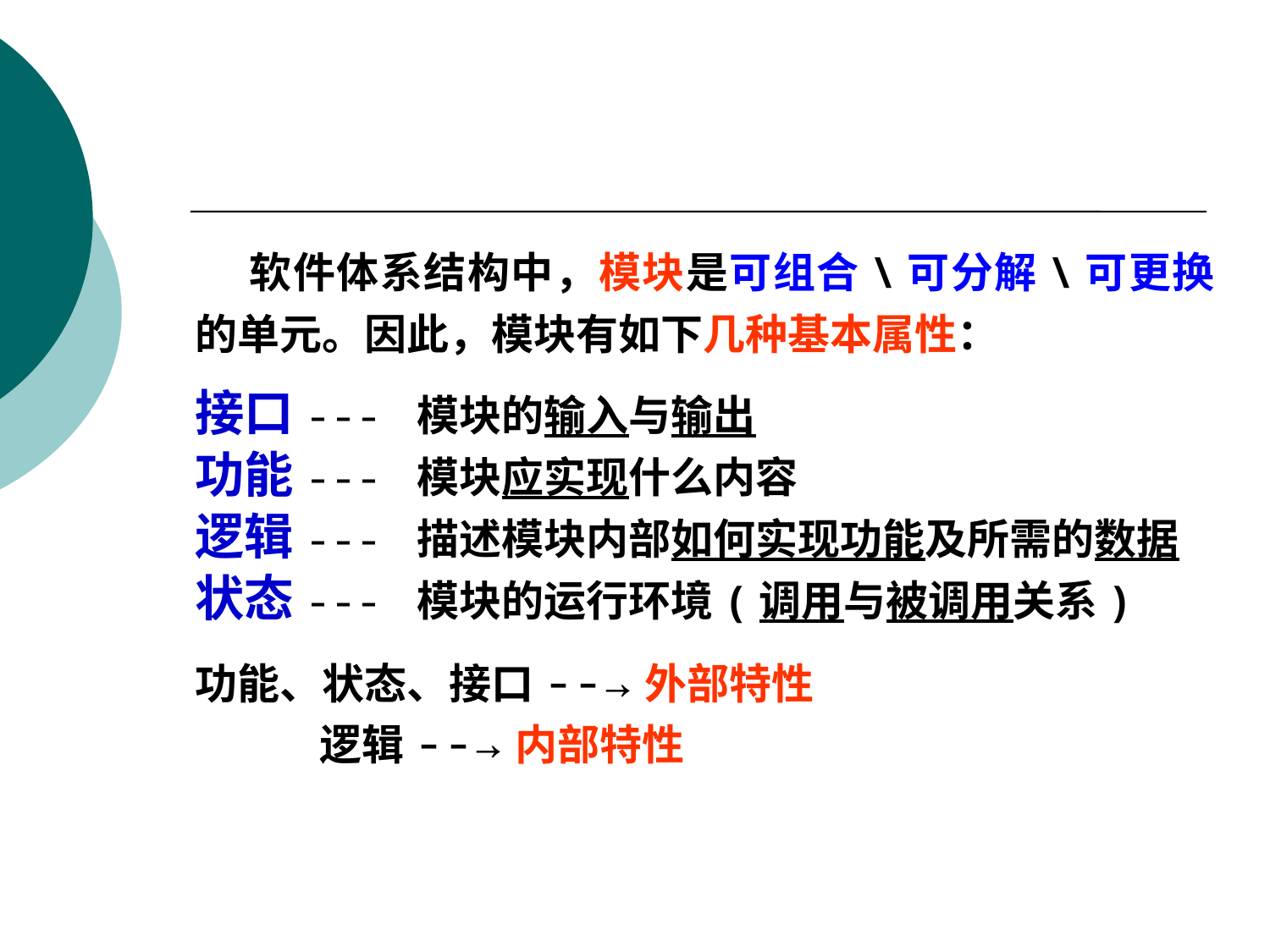

软件体系结构中，模块是可组合\可分解\可更换的单元。因此，模块有如下几种基本属性：
接口--- 模块的输入与输出
功能--- 模块应实现什么内容
逻辑--- 描述模块内部如何实现功能及所需的数据
状态--- 模块的运行环境(调用与被调用关系)
功能、状态、接口--→外部特性
            逻辑--→内部特性